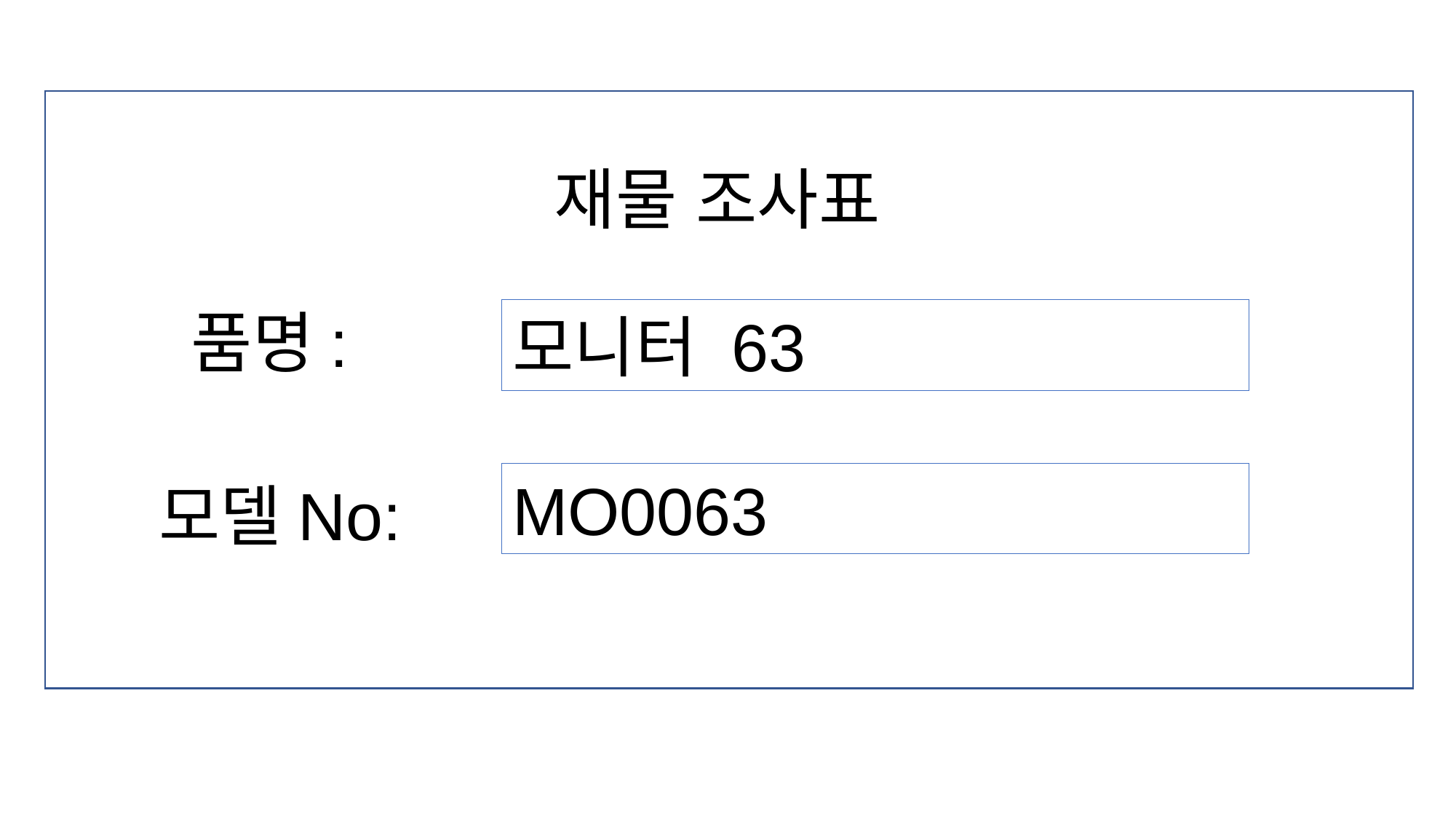

재물 조사표
품명:
모니터 63
MO0063
모델No: